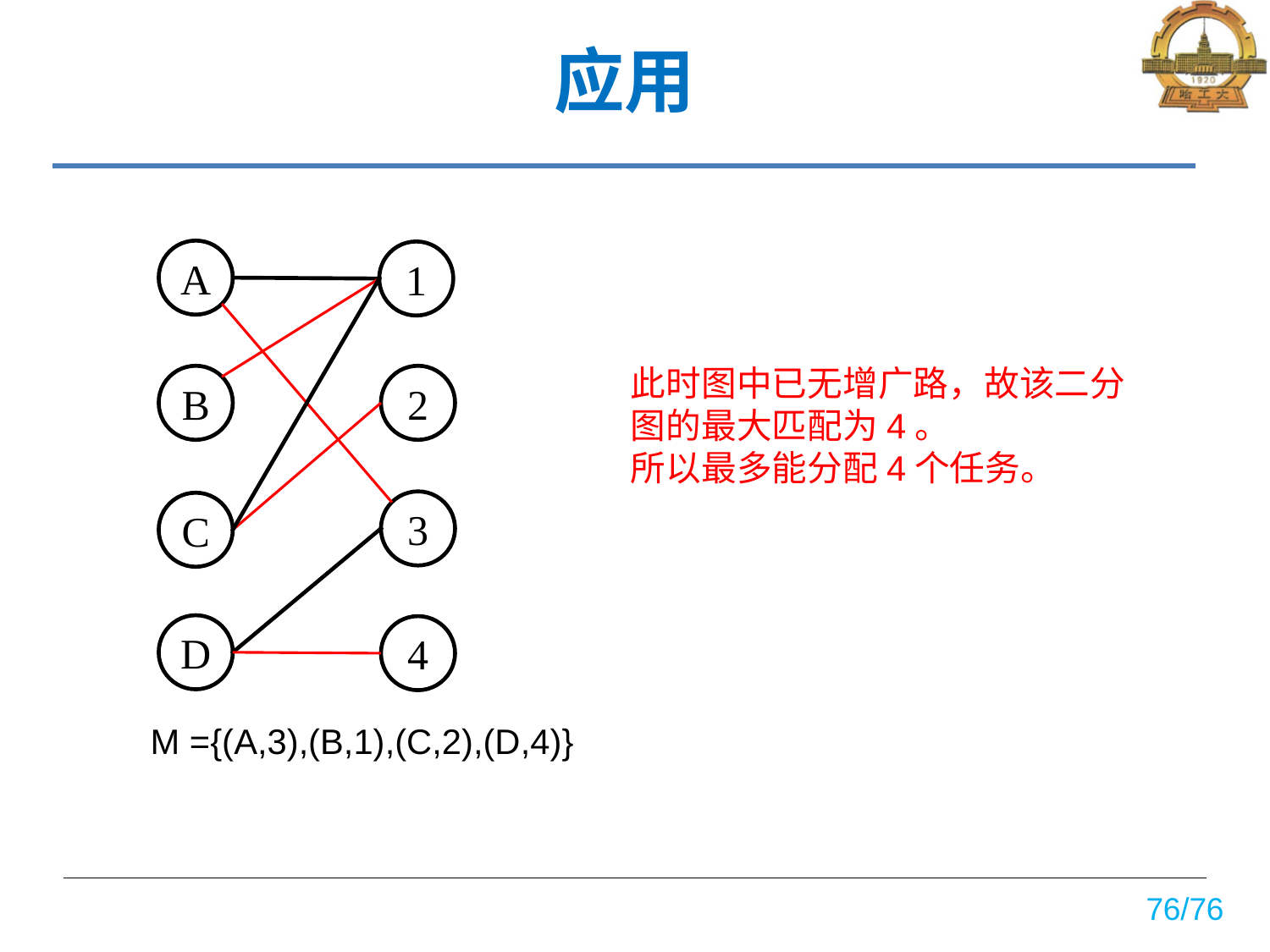

# 应用
A
1
此时图中已无增广路，故该二分
图的最大匹配为4。
所以最多能分配4个任务。
B
2
3
C
D
4
M ={(A,3),(B,1),(C,2),(D,4)}